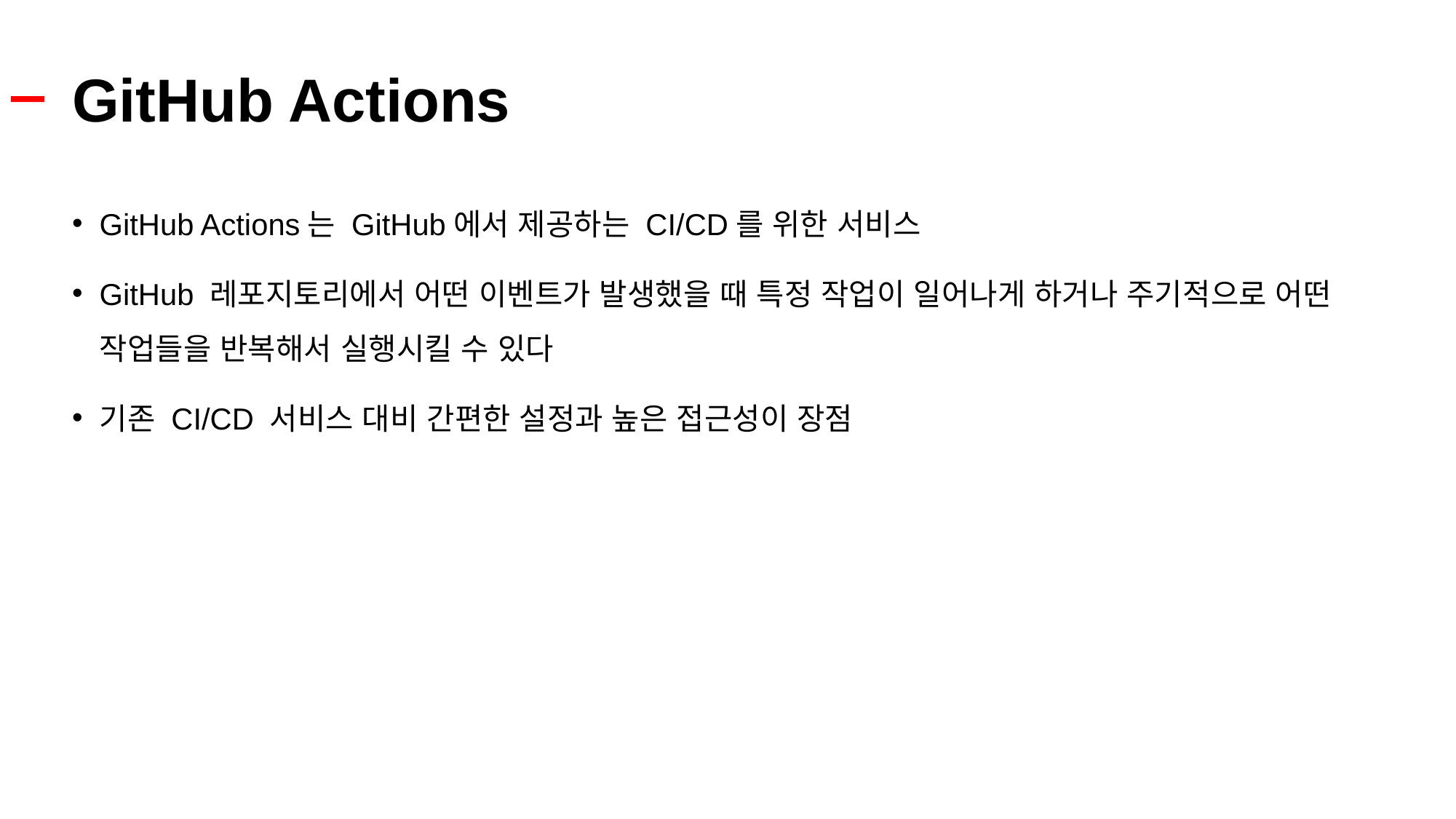

# GitHub Actions

GitHub Actions는 GitHub에서 제공하는 CI/CD를 위한 서비스
GitHub 레포지토리에서 어떤 이벤트가 발생했을 때 특정 작업이 일어나게 하거나 주기적으로 어떤 작업들을 반복해서 실행시킬 수 있다
기존 CI/CD 서비스 대비 간편한 설정과 높은 접근성이 장점